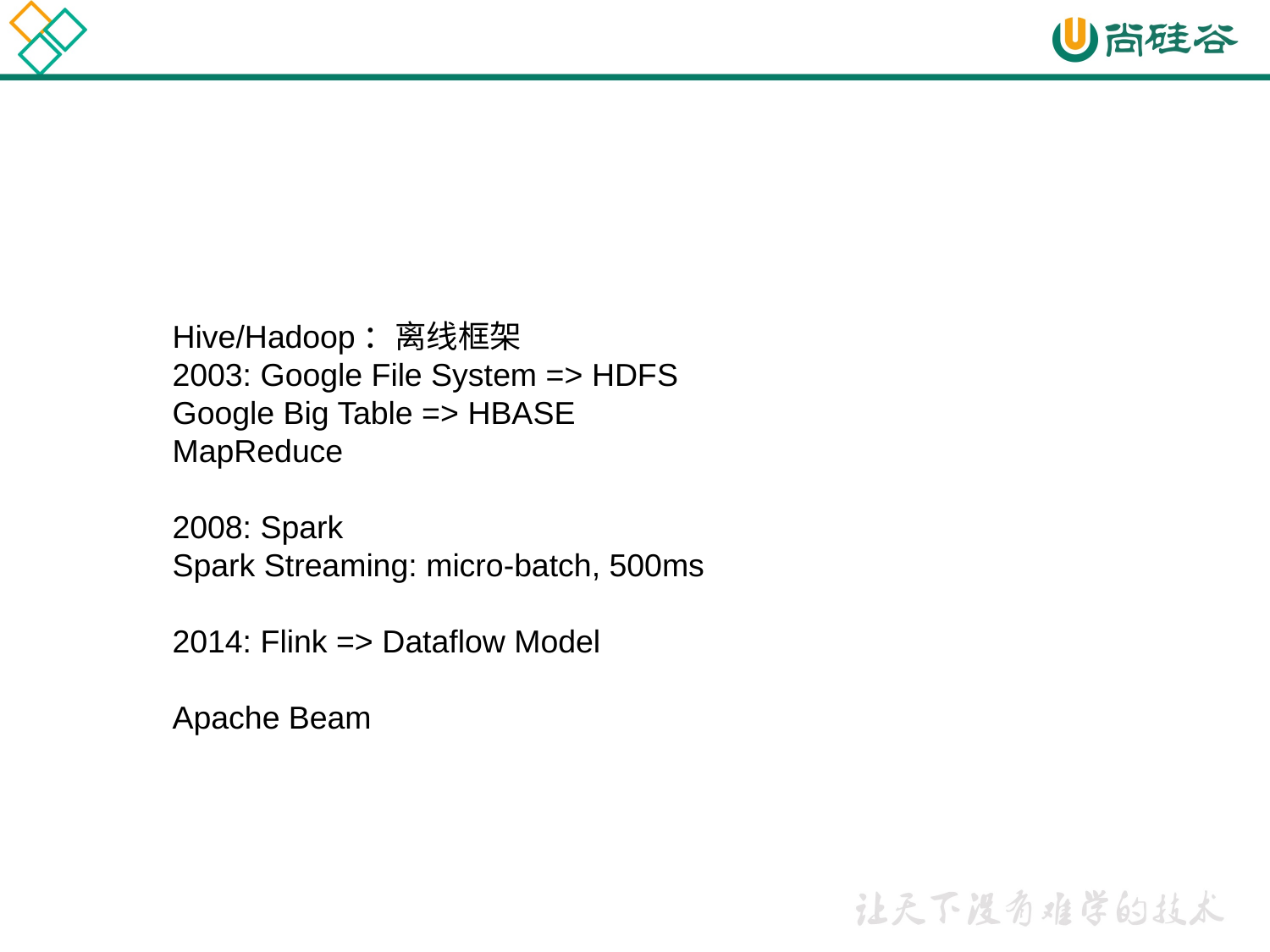

Hive/Hadoop：离线框架
2003: Google File System => HDFS
Google Big Table => HBASE
MapReduce

2008: Spark
Spark Streaming: micro-batch, 500ms

2014: Flink => Dataflow Model

Apache Beam